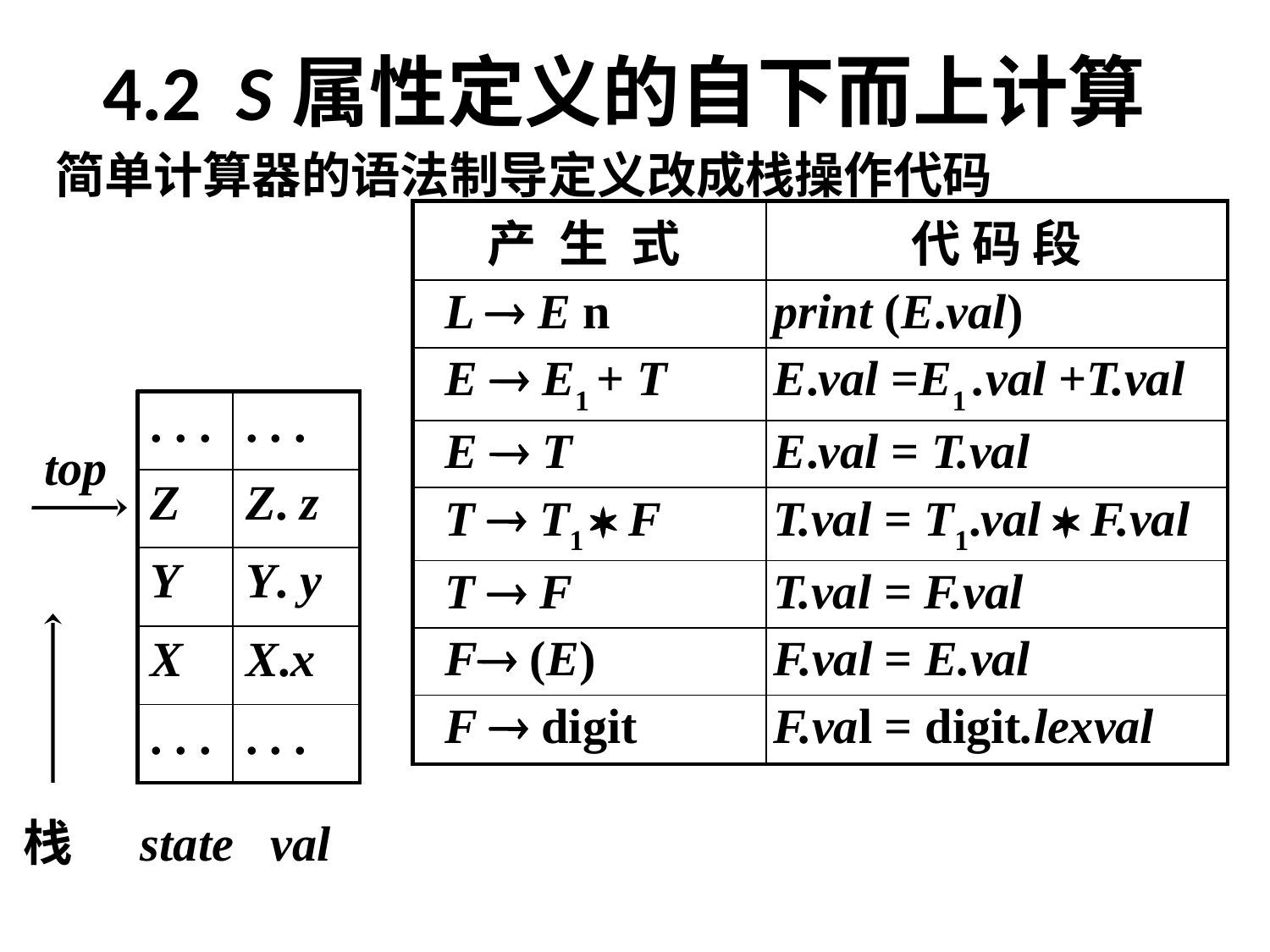

# 4.2  S属性定义的自下而上计算
简单计算器的语法制导定义改成栈操作代码

| 产 生 式 | 代 码 段 |
| --- | --- |
| L → E n | print (E.val) |
| E → E1 + T | E.val =E1 .val +T.val |
| E → T | E.val = T.val |
| T → T1 ∗ F | T.val = T1.val ∗ F.val |
| T → F | T.val = F.val |
| F→ (E) | F.val = E.val |
| F → digit | F.val = digit.lexval |
| . . . | . . . |
| --- | --- |
| Z | Z. z |
| Y | Y. y |
| X | X.x |
| . . . | . . . |
top

栈     state   val